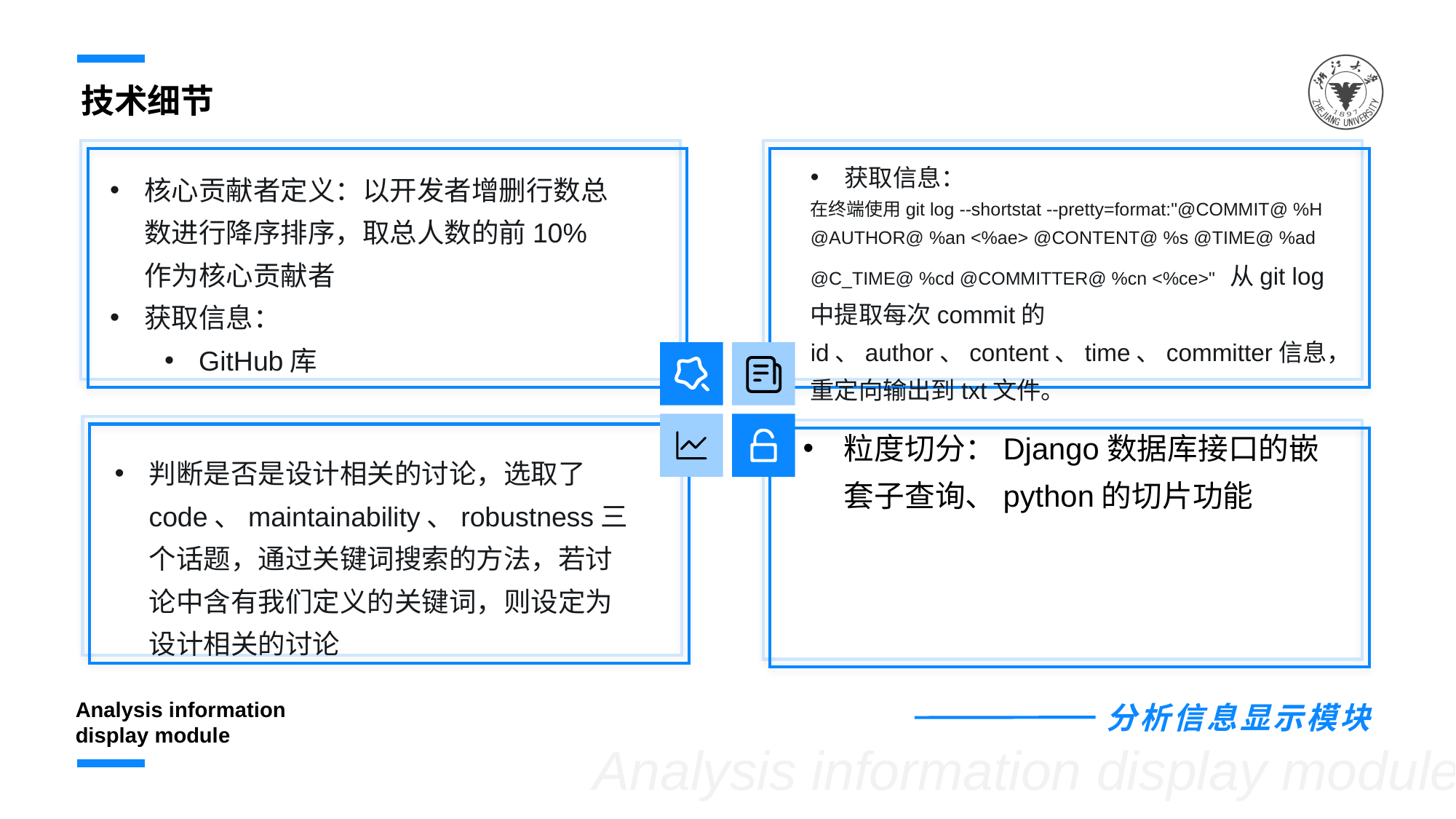

技术细节

核心贡献者定义：以开发者增删行数总数进行降序排序，取总人数的前10%作为核心贡献者
获取信息：
GitHub库

获取信息：
在终端使用git log --shortstat --pretty=format:"@COMMIT@ %H @AUTHOR@ %an <%ae> @CONTENT@ %s @TIME@ %ad @C_TIME@ %cd @COMMITTER@ %cn <%ce>" 从git log 中提取每次commit的id、author、content、time、committer信息，重定向输出到txt文件。

粒度切分：Django数据库接口的嵌套子查询、python的切片功能

判断是否是设计相关的讨论，选取了code、maintainability、robustness三个话题，通过关键词搜索的方法，若讨论中含有我们定义的关键词，则设定为设计相关的讨论
Analysis information display module
分析信息显示模块
Analysis information display module